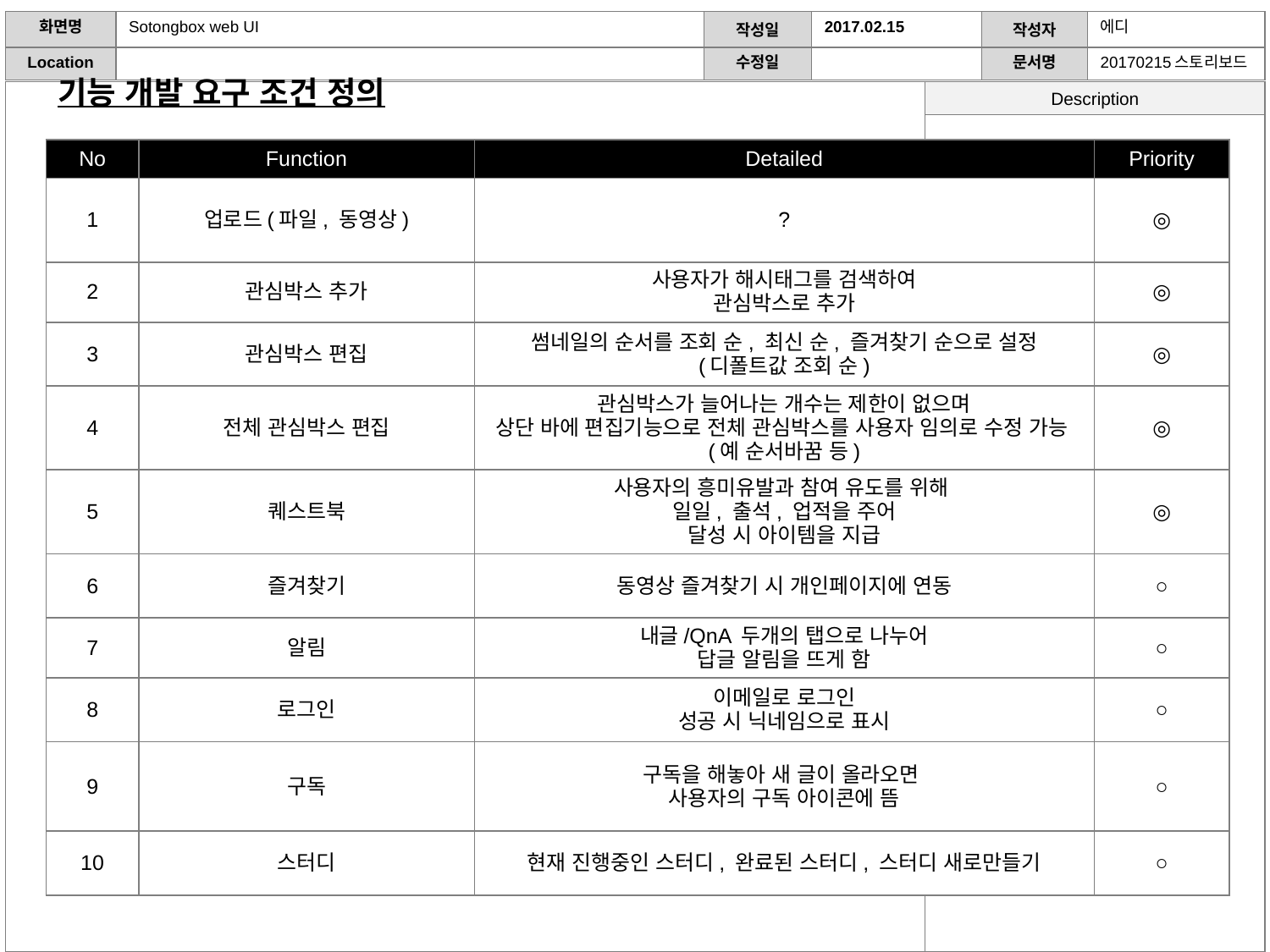

기능 개발 요구 조건 정의
| No | Function | Detailed | Priority |
| --- | --- | --- | --- |
| 1 | 업로드(파일, 동영상) | ? | ◎ |
| 2 | 관심박스 추가 | 사용자가 해시태그를 검색하여 관심박스로 추가 | ◎ |
| 3 | 관심박스 편집 | 썸네일의 순서를 조회 순, 최신 순, 즐겨찾기 순으로 설정 (디폴트값 조회 순) | ◎ |
| 4 | 전체 관심박스 편집 | 관심박스가 늘어나는 개수는 제한이 없으며 상단 바에 편집기능으로 전체 관심박스를 사용자 임의로 수정 가능(예 순서바꿈 등) | ◎ |
| 5 | 퀘스트북 | 사용자의 흥미유발과 참여 유도를 위해 일일, 출석, 업적을 주어 달성 시 아이템을 지급 | ◎ |
| 6 | 즐겨찾기 | 동영상 즐겨찾기 시 개인페이지에 연동 | ○ |
| 7 | 알림 | 내글/QnA 두개의 탭으로 나누어 답글 알림을 뜨게 함 | ○ |
| 8 | 로그인 | 이메일로 로그인 성공 시 닉네임으로 표시 | ○ |
| 9 | 구독 | 구독을 해놓아 새 글이 올라오면 사용자의 구독 아이콘에 뜸 | ○ |
| 10 | 스터디 | 현재 진행중인 스터디, 완료된 스터디, 스터디 새로만들기 | ○ |